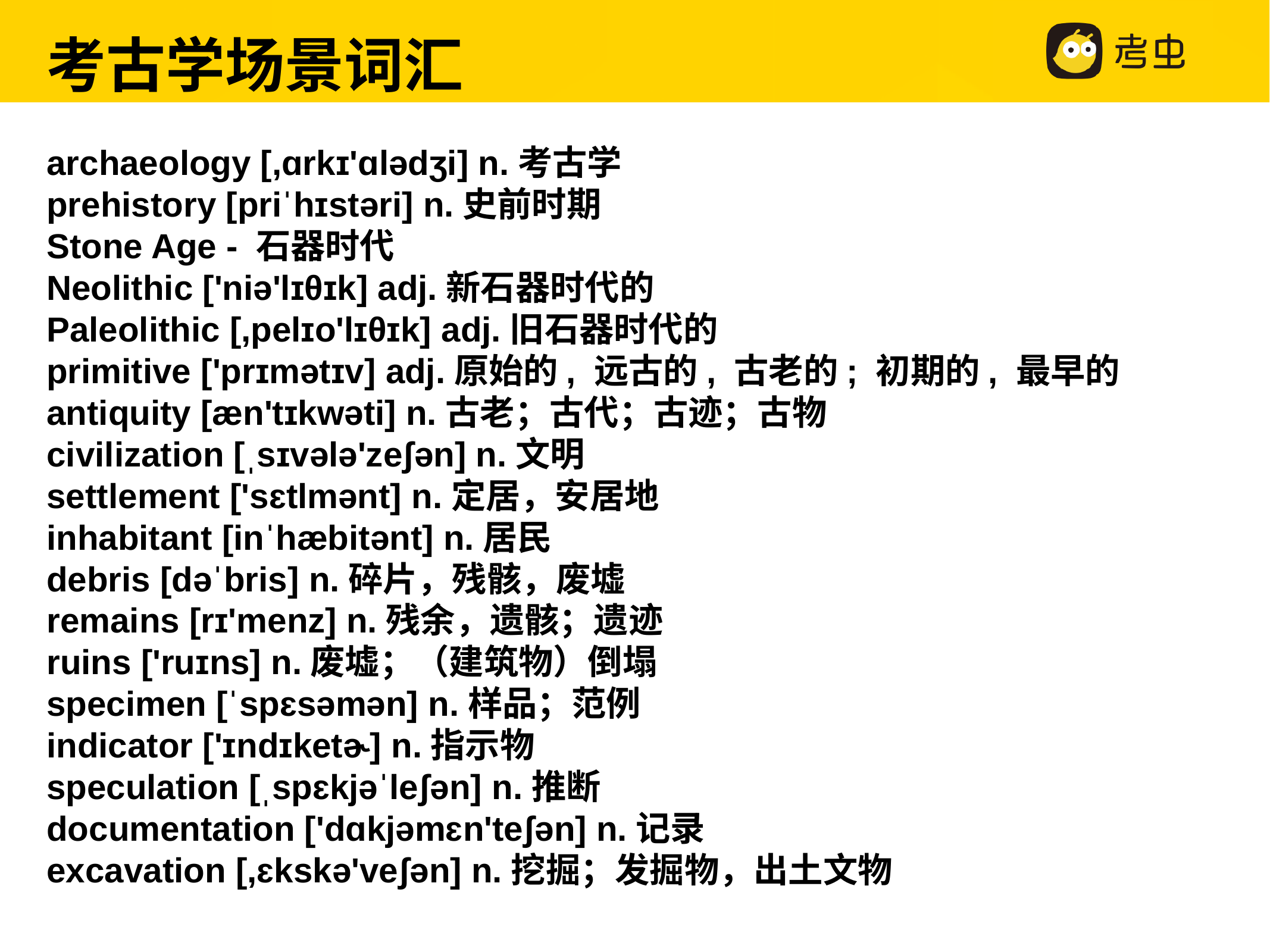

考古学场景词汇

archaeology [,ɑrkɪ'ɑlədʒi] n.考古学
prehistory [priˈhɪstəri] n.史前时期
Stone Age - 石器时代
Neolithic ['niə'lɪθɪk] adj.新石器时代的
Paleolithic [,pelɪo'lɪθɪk] adj.旧石器时代的
primitive ['prɪmətɪv] adj.原始的, 远古的, 古老的; 初期的, 最早的
antiquity [æn'tɪkwəti] n.古老；古代；古迹；古物
civilization [ˌsɪvələ'zeʃən] n.文明
settlement ['sɛtlmənt] n.定居，安居地
inhabitant [inˈhæbitənt] n.居民
debris [dəˈbris] n.碎片，残骸，废墟
remains [rɪ'menz] n.残余，遗骸；遗迹
ruins ['ruɪns] n.废墟；（建筑物）倒塌
specimen [ˈspɛsəmən] n.样品；范例
indicator ['ɪndɪketɚ] n.指示物
speculation [ˌspɛkjəˈleʃən] n.推断
documentation ['dɑkjəmɛn'teʃən] n.记录
excavation [,ɛkskə'veʃən] n.挖掘；发掘物，出土文物